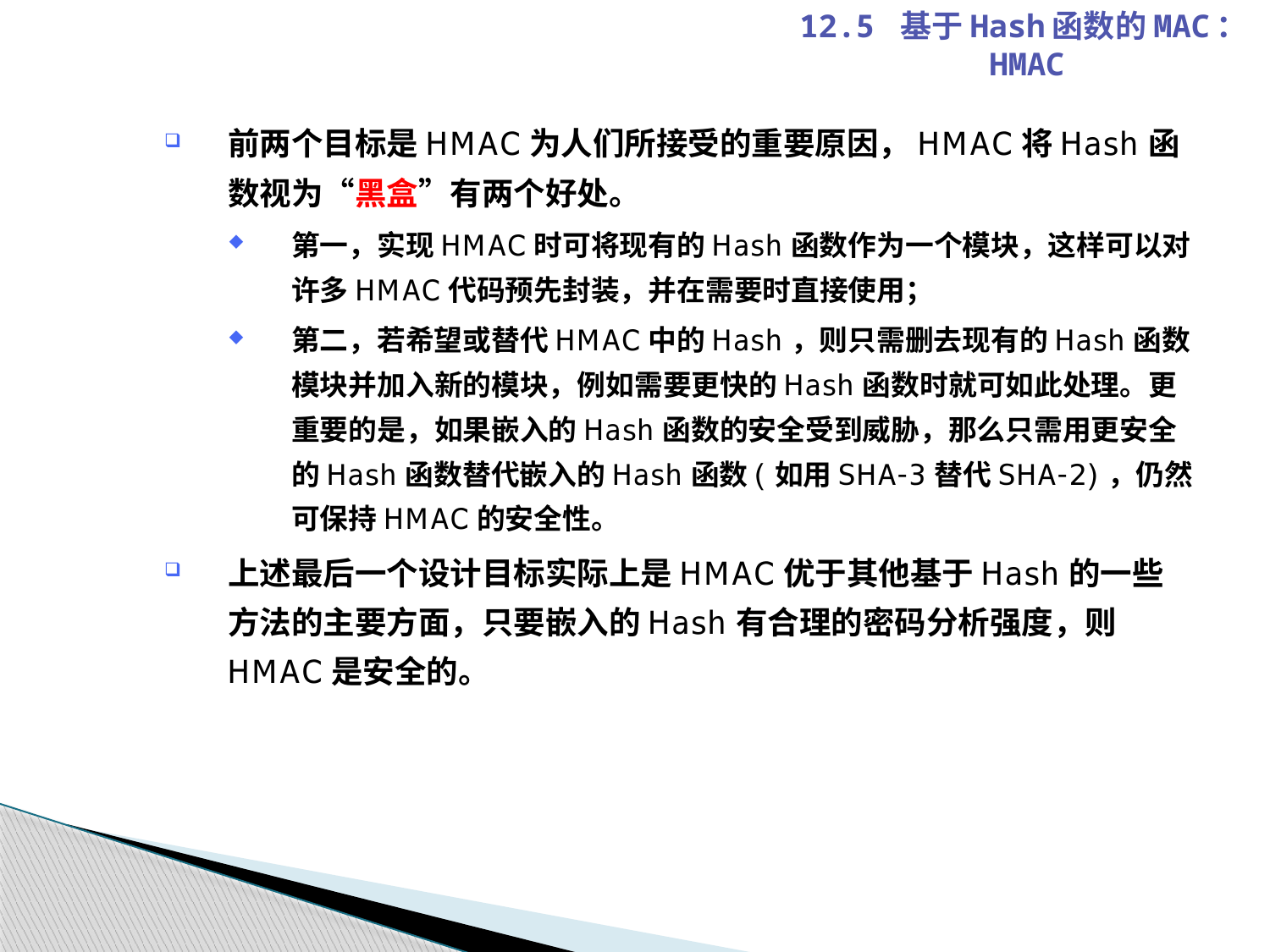

12.5 基于Hash函数的MAC：HMAC
前两个目标是HMAC为人们所接受的重要原因，HMAC将Hash函数视为“黑盒”有两个好处。
第一，实现HMAC时可将现有的Hash函数作为一个模块，这样可以对许多HMAC代码预先封装，并在需要时直接使用；
第二，若希望或替代HMAC中的Hash，则只需删去现有的Hash函数模块并加入新的模块，例如需要更快的Hash函数时就可如此处理。更重要的是，如果嵌入的Hash函数的安全受到威胁，那么只需用更安全的Hash函数替代嵌入的Hash函数(如用SHA-3替代SHA-2)，仍然可保持HMAC的安全性。
上述最后一个设计目标实际上是HMAC优于其他基于Hash的一些方法的主要方面，只要嵌入的Hash有合理的密码分析强度，则HMAC是安全的。